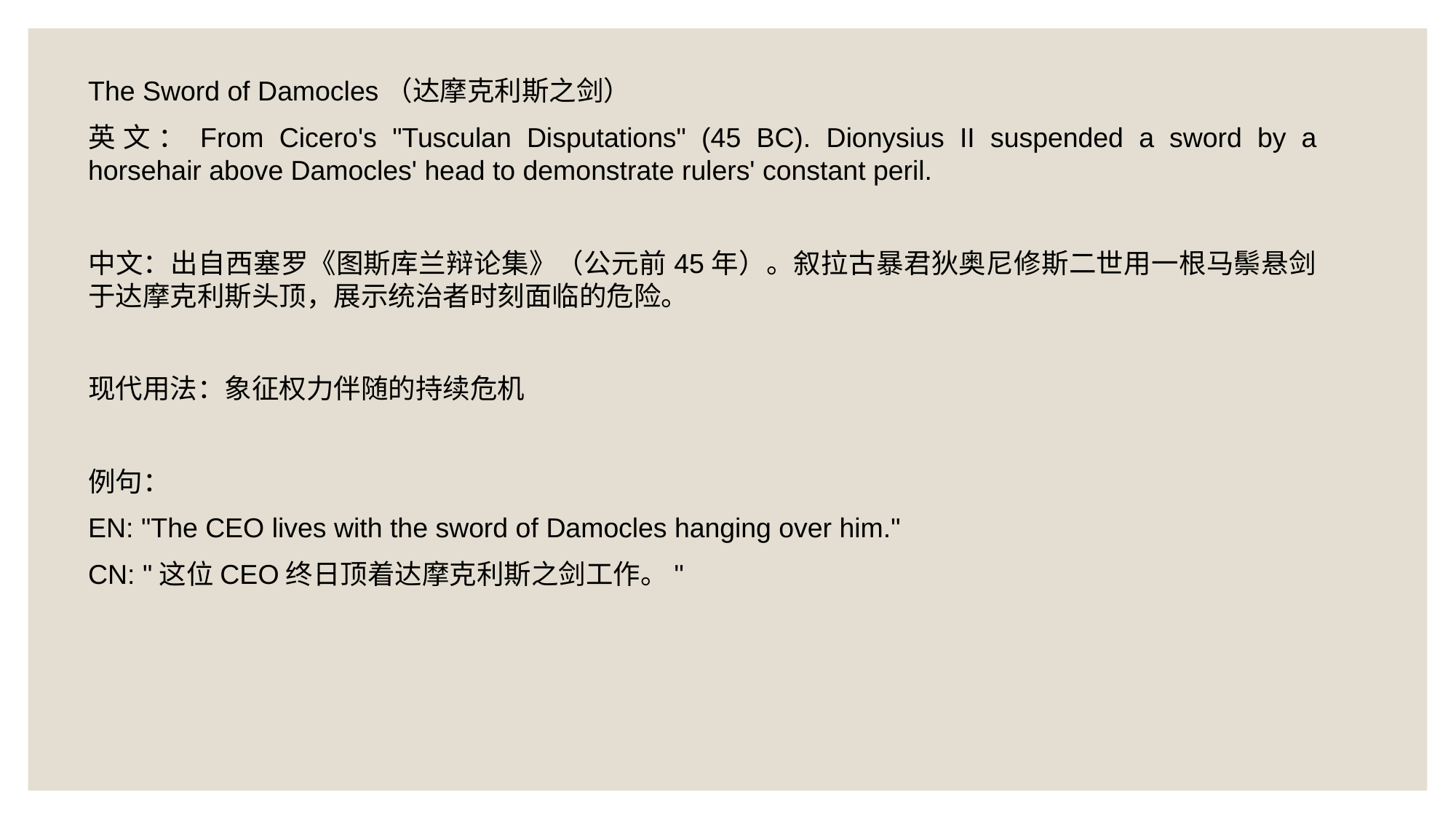

The Sword of Damocles（达摩克利斯之剑）
英文：From Cicero's "Tusculan Disputations" (45 BC). Dionysius II suspended a sword by a horsehair above Damocles' head to demonstrate rulers' constant peril.

中文：出自西塞罗《图斯库兰辩论集》（公元前45年）。叙拉古暴君狄奥尼修斯二世用一根马鬃悬剑于达摩克利斯头顶，展示统治者时刻面临的危险。

现代用法：象征权力伴随的持续危机

例句：
EN: "The CEO lives with the sword of Damocles hanging over him."
CN: "这位CEO终日顶着达摩克利斯之剑工作。"

#